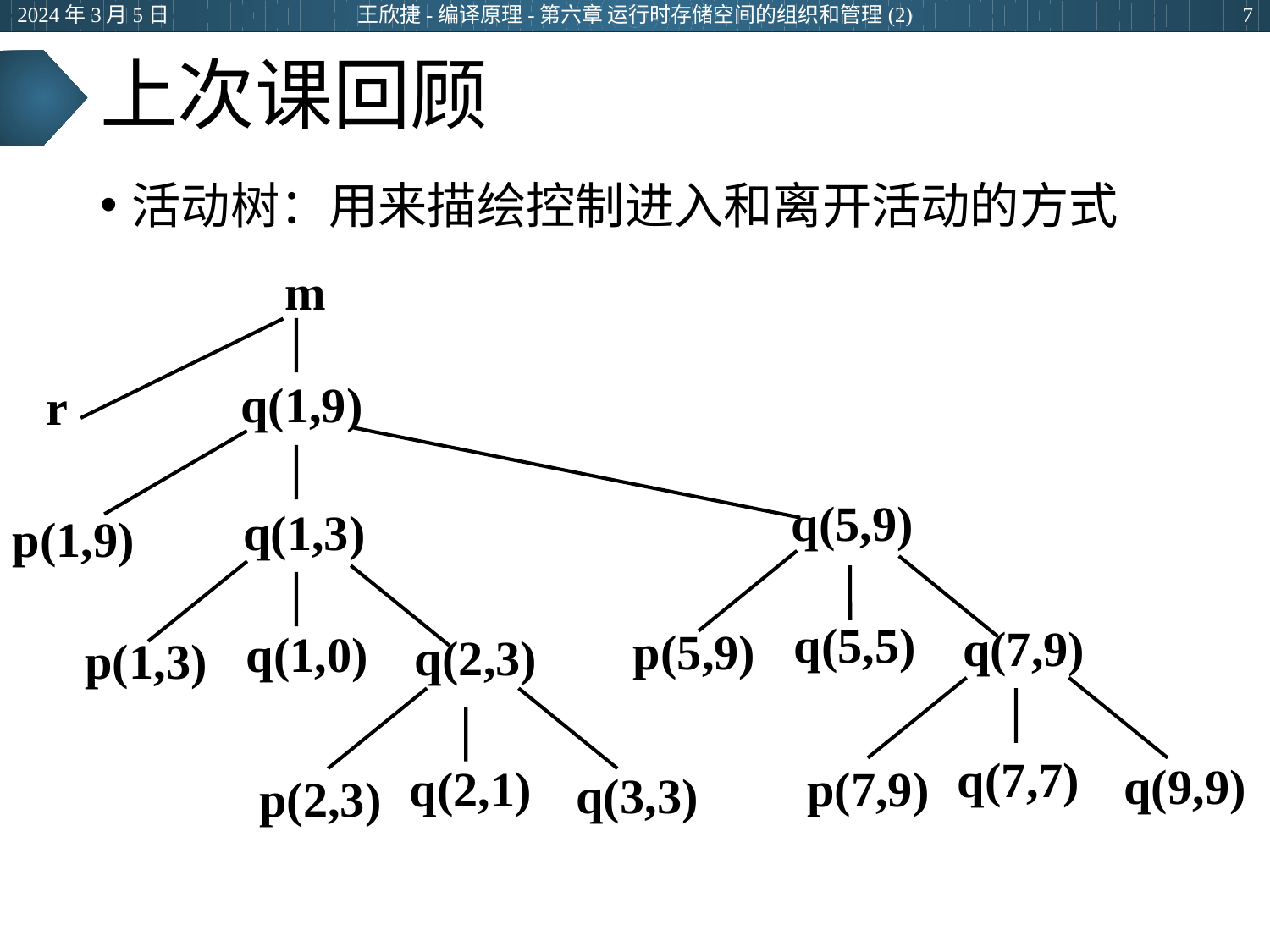

王欣捷-编译原理-第六章 运行时存储空间的组织和管理(2)
2024年3月5日
7
# 上次课回顾
活动树：用来描绘控制进入和离开活动的方式
m

q(1,9)
r

q(5,9)
q(1,3)
p(1,9)

q(5,5)
q(7,9)
p(5,9)
q(1,0)
q(2,3)
p(1,3)

q(7,7)
q(9,9)
q(2,1)
p(7,9)
q(3,3)
p(2,3)